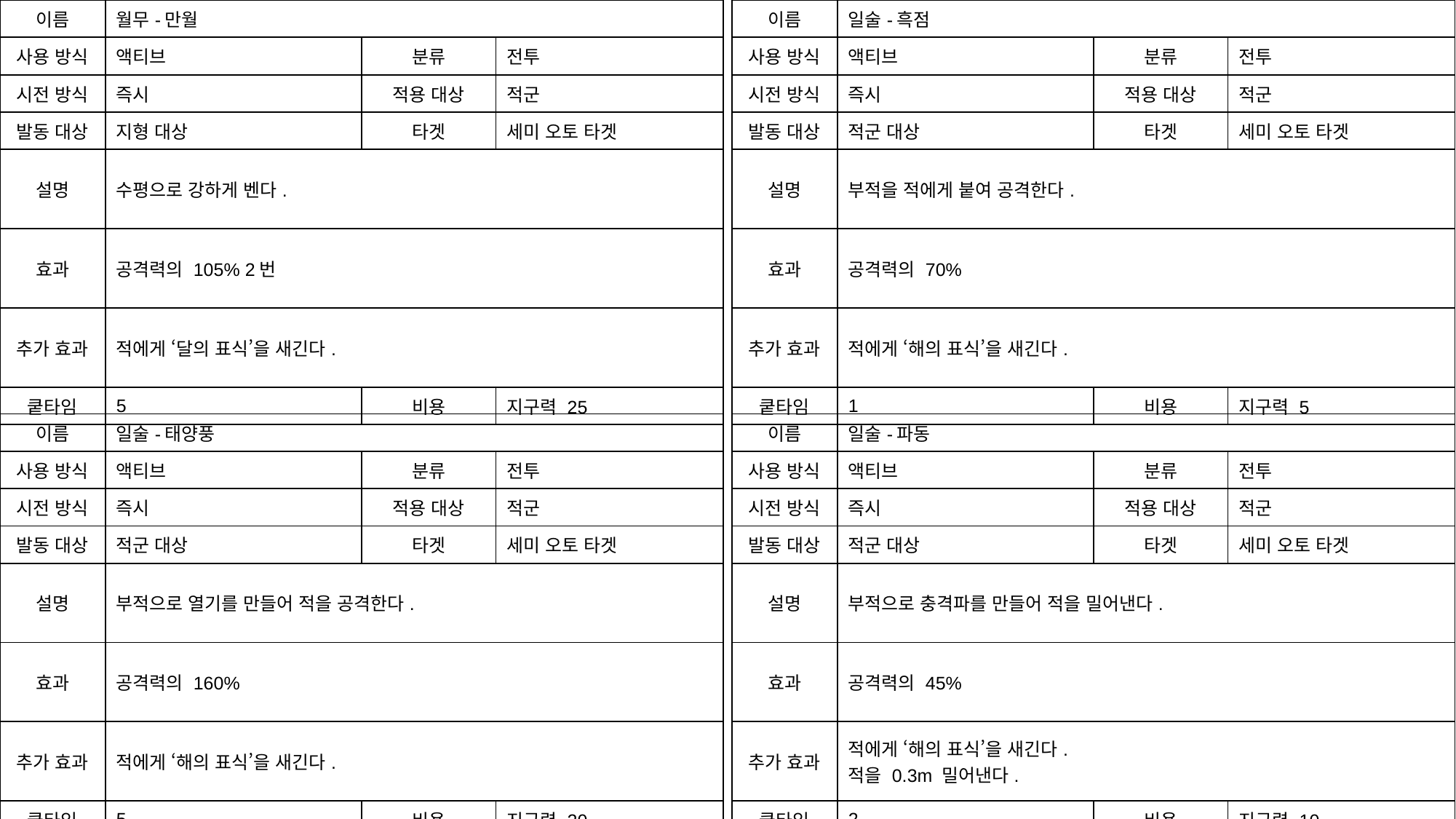

| 이름 | 월무-만월 |  |  |
| --- | --- | --- | --- |
| 사용 방식 | 액티브 | 분류 | 전투 |
| 시전 방식 | 즉시 | 적용 대상 | 적군 |
| 발동 대상 | 지형 대상 | 타겟 | 세미 오토 타겟 |
| 설명 | 수평으로 강하게 벤다. |  |  |
| 효과 | 공격력의 105% 2번 |  |  |
| 추가 효과 | 적에게 ‘달의 표식’을 새긴다. |  |  |
| 쿹타임 | 5 | 비용 | 지구력 25 |
| 이름 | 일술-흑점 |  |  |
| --- | --- | --- | --- |
| 사용 방식 | 액티브 | 분류 | 전투 |
| 시전 방식 | 즉시 | 적용 대상 | 적군 |
| 발동 대상 | 적군 대상 | 타겟 | 세미 오토 타겟 |
| 설명 | 부적을 적에게 붙여 공격한다. |  |  |
| 효과 | 공격력의 70% |  |  |
| 추가 효과 | 적에게 ‘해의 표식’을 새긴다. |  |  |
| 쿹타임 | 1 | 비용 | 지구력 5 |
| 이름 | 일술-태양풍 |  |  |
| --- | --- | --- | --- |
| 사용 방식 | 액티브 | 분류 | 전투 |
| 시전 방식 | 즉시 | 적용 대상 | 적군 |
| 발동 대상 | 적군 대상 | 타겟 | 세미 오토 타겟 |
| 설명 | 부적으로 열기를 만들어 적을 공격한다. |  |  |
| 효과 | 공격력의 160% |  |  |
| 추가 효과 | 적에게 ‘해의 표식’을 새긴다. |  |  |
| 쿹타임 | 5 | 비용 | 지구력 20 |
| 이름 | 일술-파동 |  |  |
| --- | --- | --- | --- |
| 사용 방식 | 액티브 | 분류 | 전투 |
| 시전 방식 | 즉시 | 적용 대상 | 적군 |
| 발동 대상 | 적군 대상 | 타겟 | 세미 오토 타겟 |
| 설명 | 부적으로 충격파를 만들어 적을 밀어낸다. |  |  |
| 효과 | 공격력의 45% |  |  |
| 추가 효과 | 적에게 ‘해의 표식’을 새긴다. 적을 0.3m 밀어낸다. |  |  |
| 쿹타임 | 2 | 비용 | 지구력 10 |